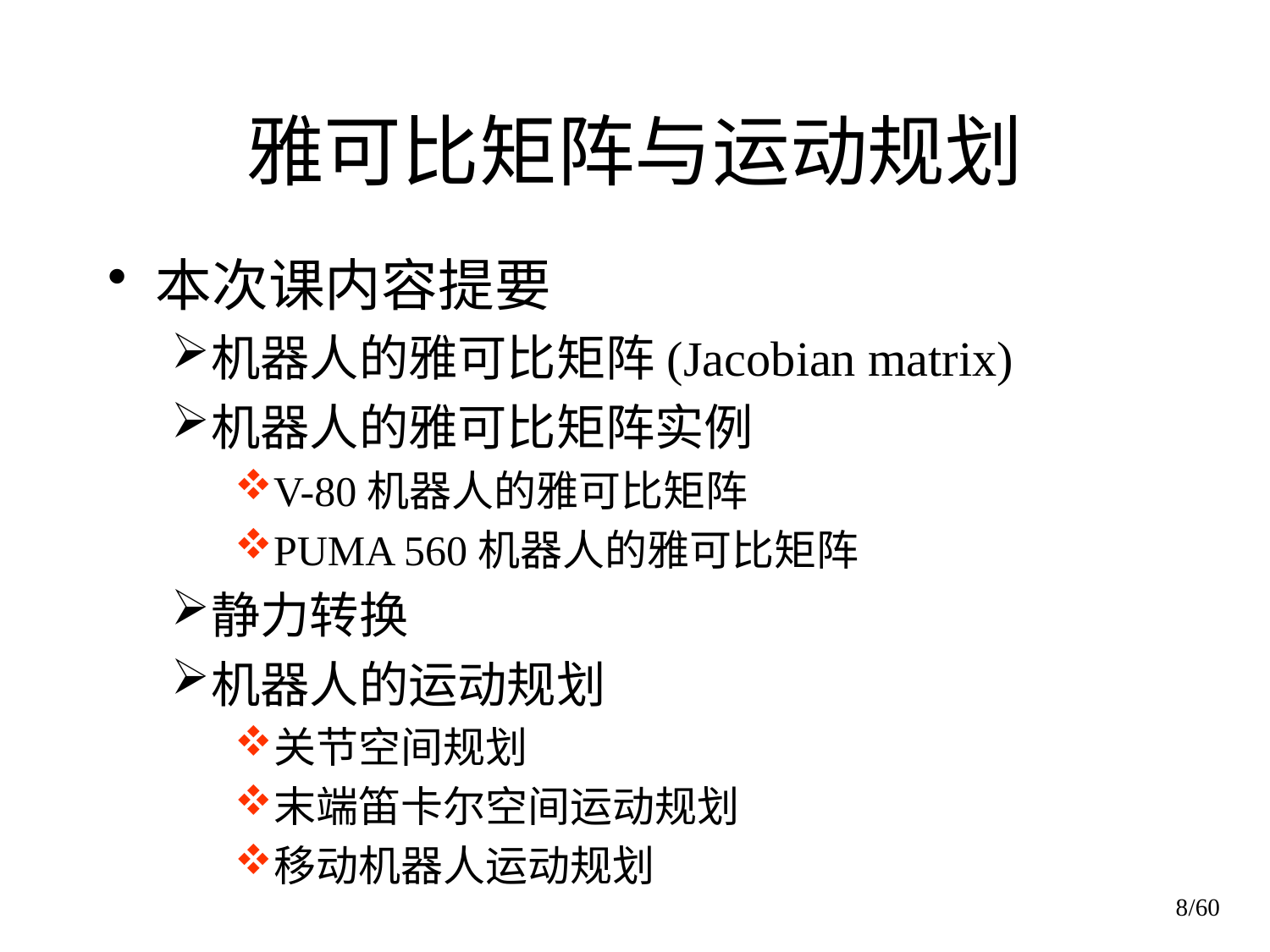

# 雅可比矩阵与运动规划
本次课内容提要
机器人的雅可比矩阵(Jacobian matrix)
机器人的雅可比矩阵实例
V-80机器人的雅可比矩阵
PUMA 560机器人的雅可比矩阵
静力转换
机器人的运动规划
关节空间规划
末端笛卡尔空间运动规划
移动机器人运动规划
8/60